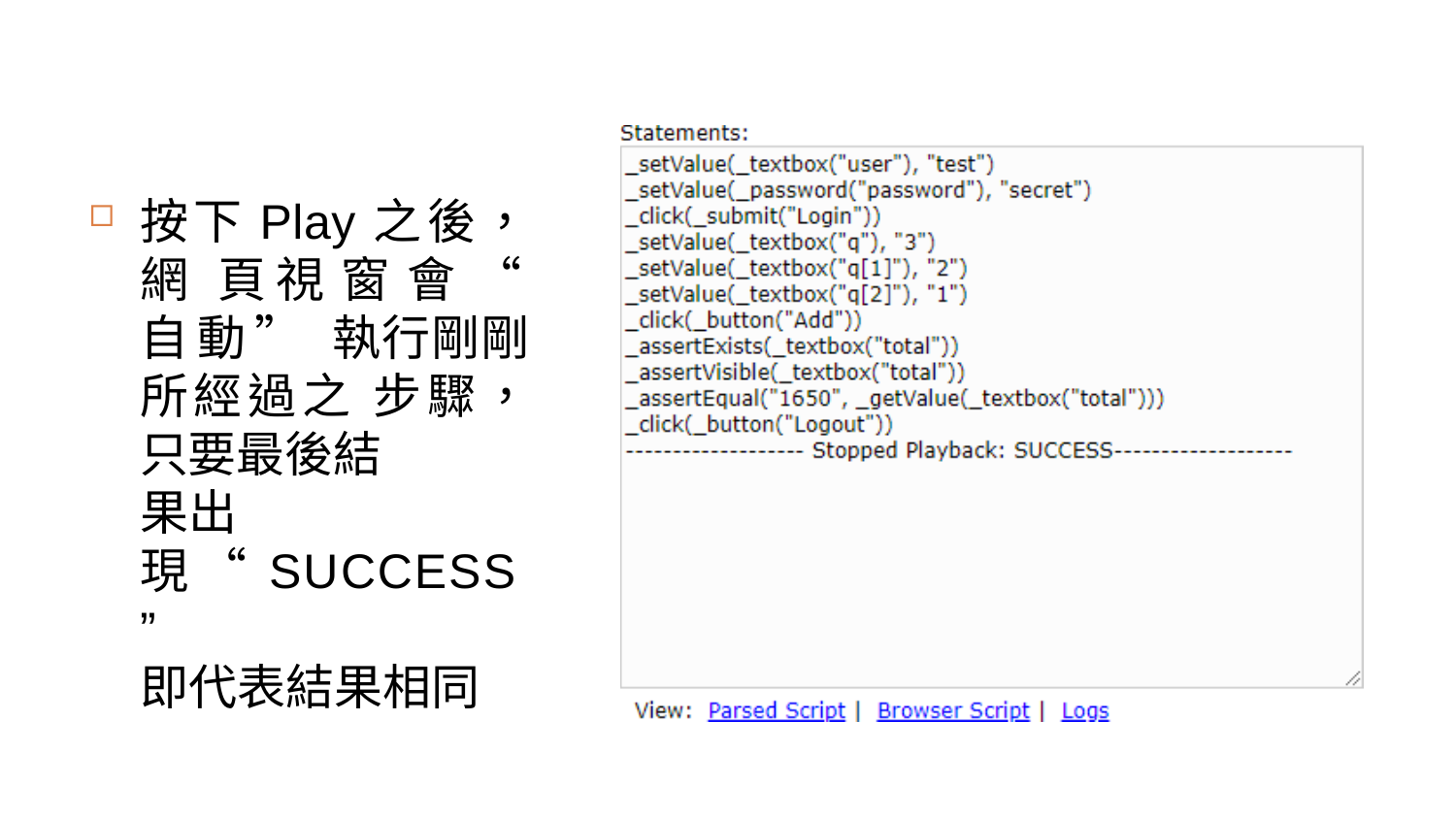

按下Play之後，網 頁視窗會“自動” 執行剛剛所經過之 步驟，只要最後結
果出現“SUCCESS”
即代表結果相同